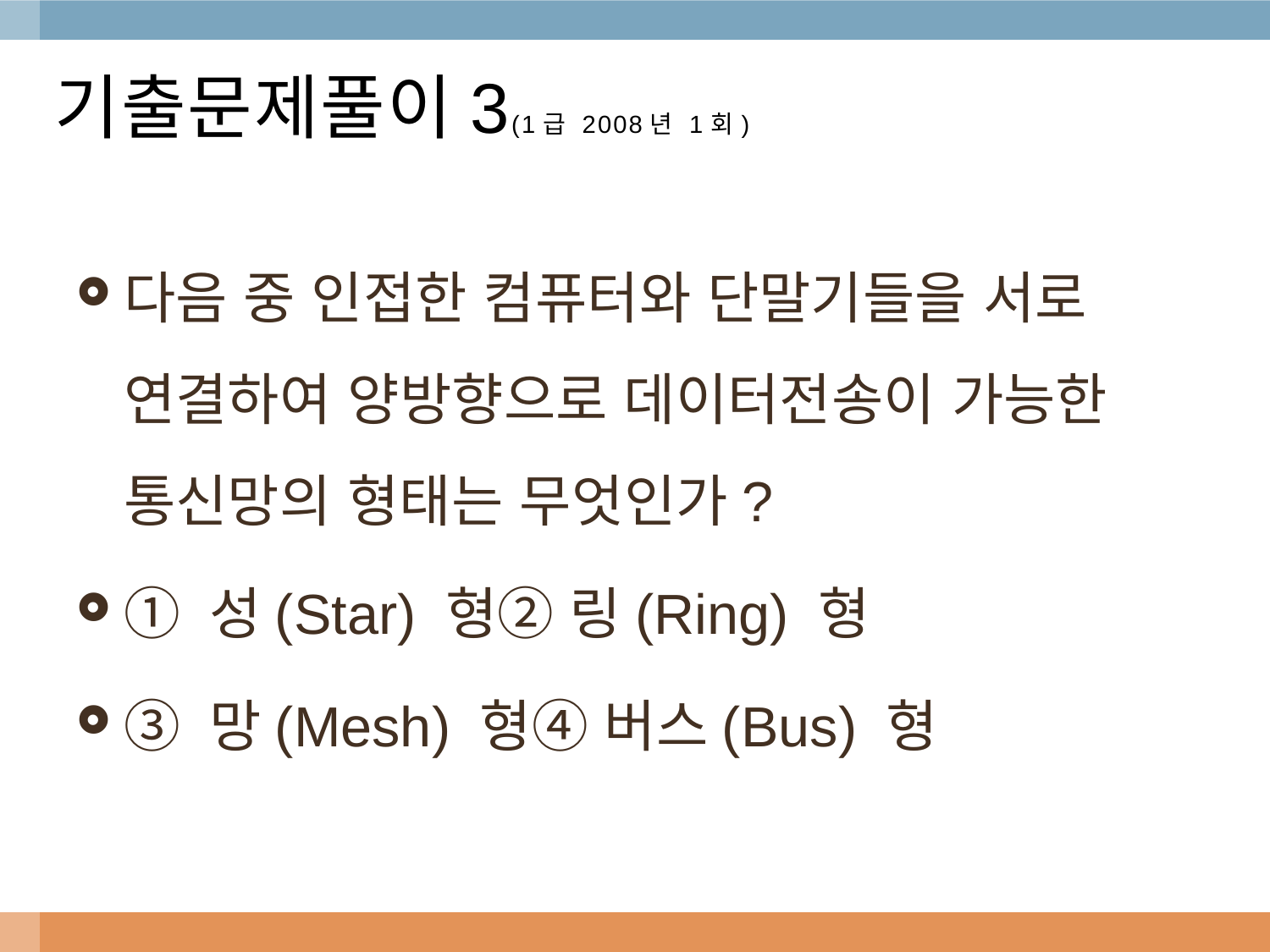

# 기출문제풀이3(1급 2008년 1회)
다음 중 인접한 컴퓨터와 단말기들을 서로 연결하여 양방향으로 데이터전송이 가능한 통신망의 형태는 무엇인가?
① 성(Star) 형② 링(Ring) 형
③ 망(Mesh) 형④ 버스(Bus) 형